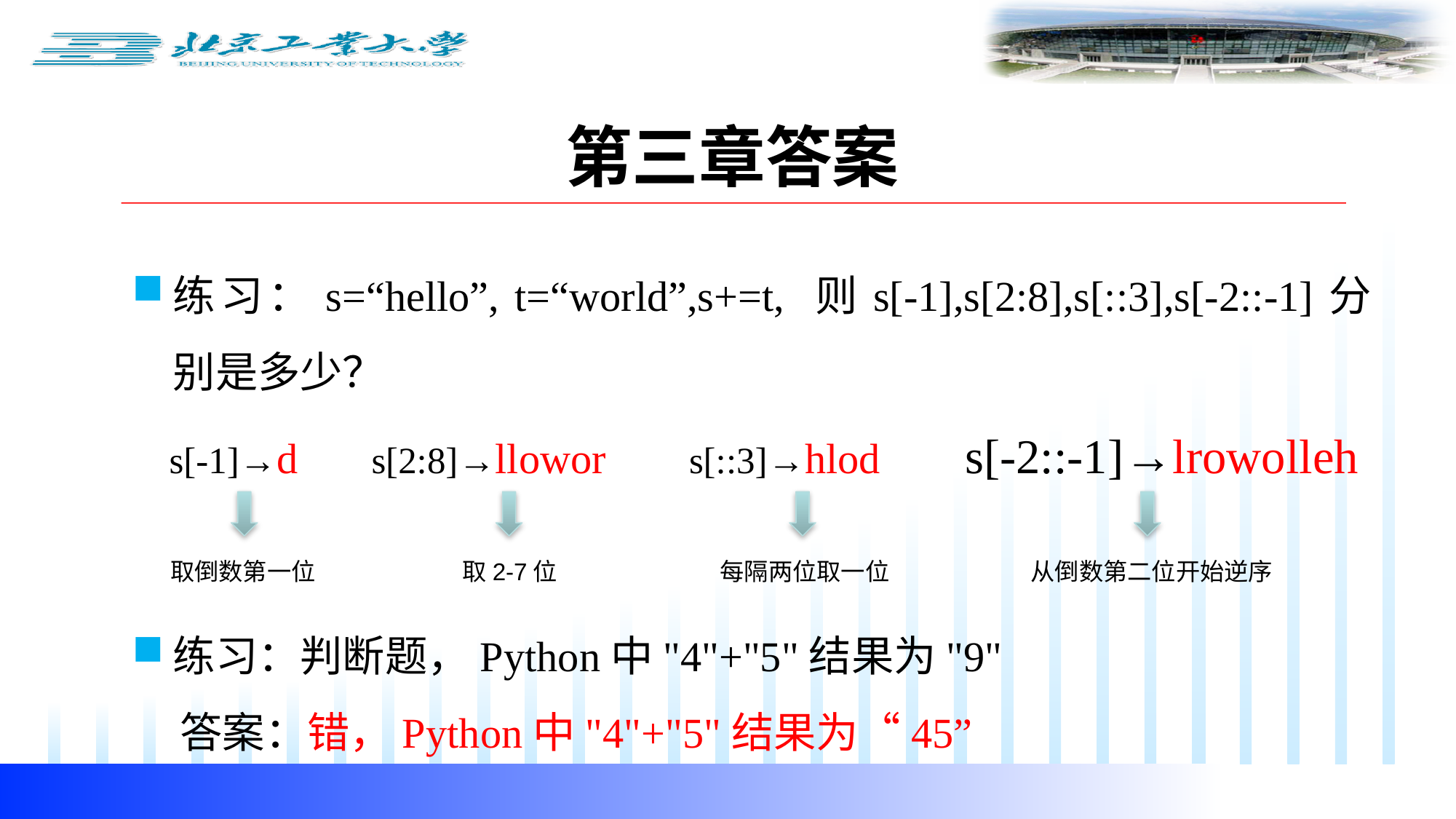

第三章答案
练习：s=“hello”, t=“world”,s+=t, 则s[-1],s[2:8],s[::3],s[-2::-1]分别是多少？
    s[-1]→d       s[2:8]→llowor        s[::3]→hlod        s[-2::-1]→lrowolleh

取倒数第一位
取2-7位
每隔两位取一位
从倒数第二位开始逆序
练习：判断题，Python中"4"+"5"结果为"9"
    答案：错，Python中"4"+"5"结果为“45”